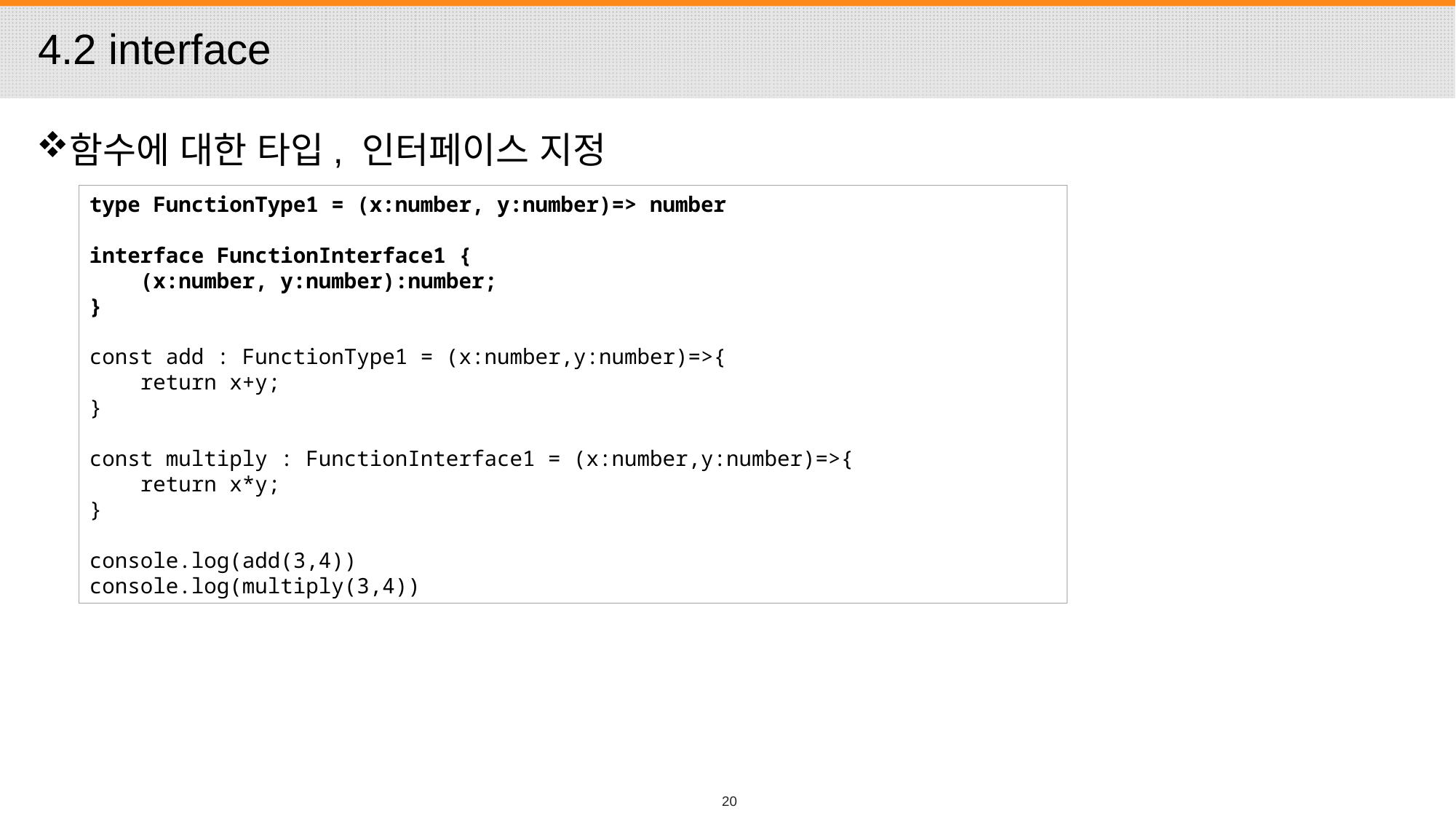

# 4.2 interface
함수에 대한 타입, 인터페이스 지정
type FunctionType1 = (x:number, y:number)=> number

interface FunctionInterface1 {
    (x:number, y:number):number;
}

const add : FunctionType1 = (x:number,y:number)=>{
    return x+y;
}

const multiply : FunctionInterface1 = (x:number,y:number)=>{
    return x*y;
}

console.log(add(3,4))
console.log(multiply(3,4))